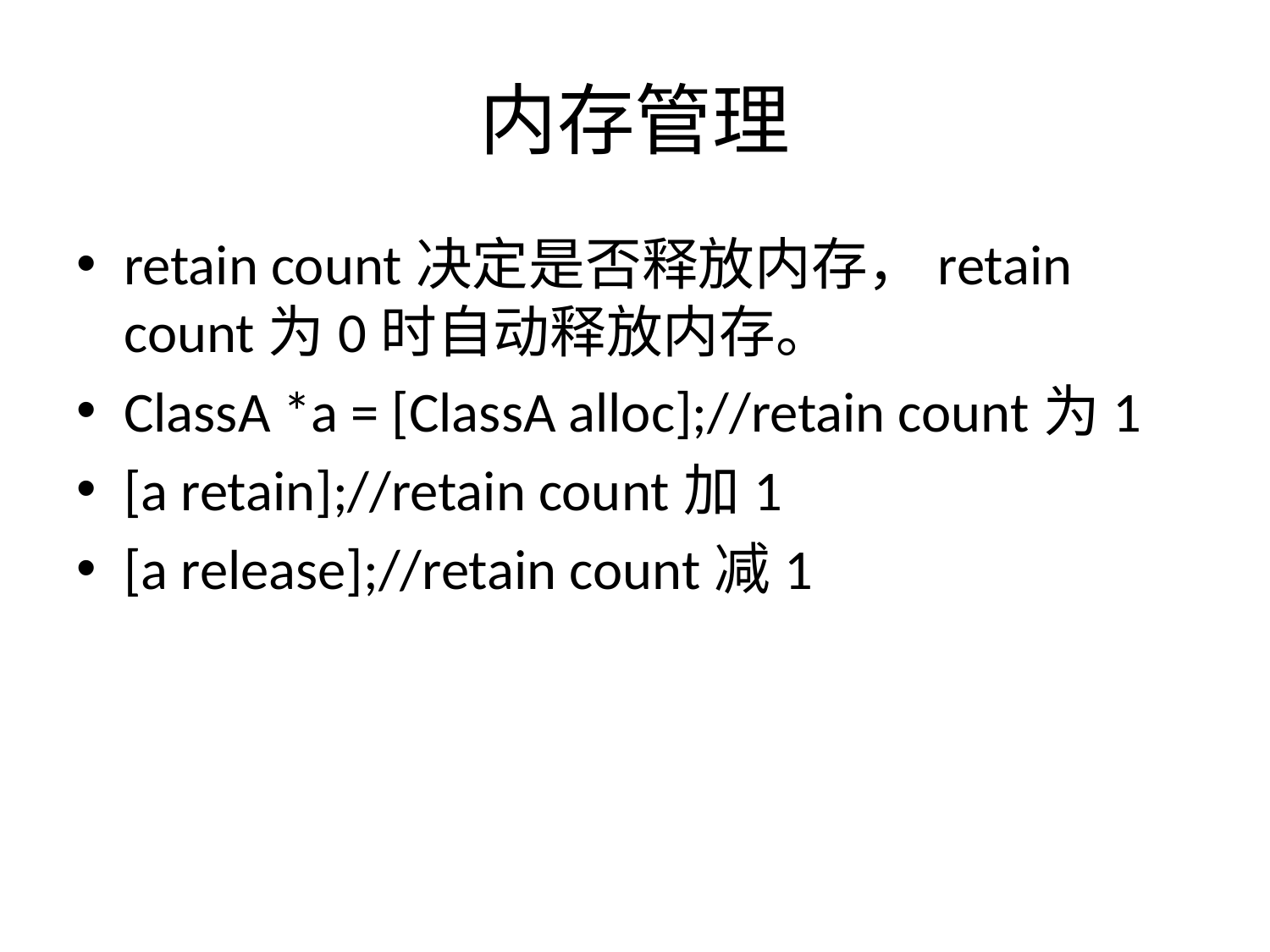

# 内存管理
retain count决定是否释放内存，retain count为0时自动释放内存。
ClassA *a = [ClassA alloc];//retain count为1
[a retain];//retain count加1
[a release];//retain count减1